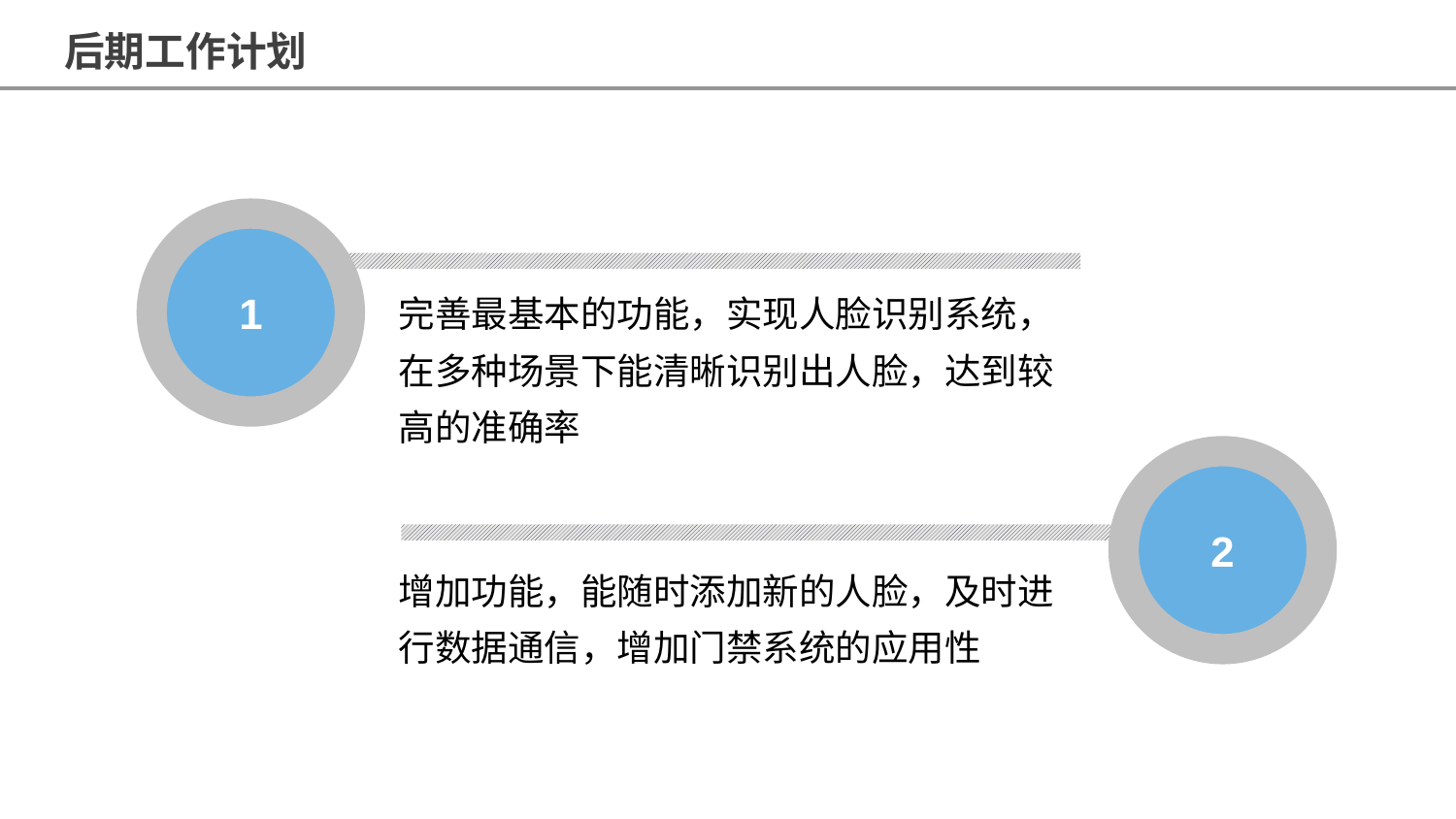

后期工作计划
1

完善最基本的功能，实现人脸识别系统，在多种场景下能清晰识别出人脸，达到较高的准确率
2

增加功能，能随时添加新的人脸，及时进行数据通信，增加门禁系统的应用性